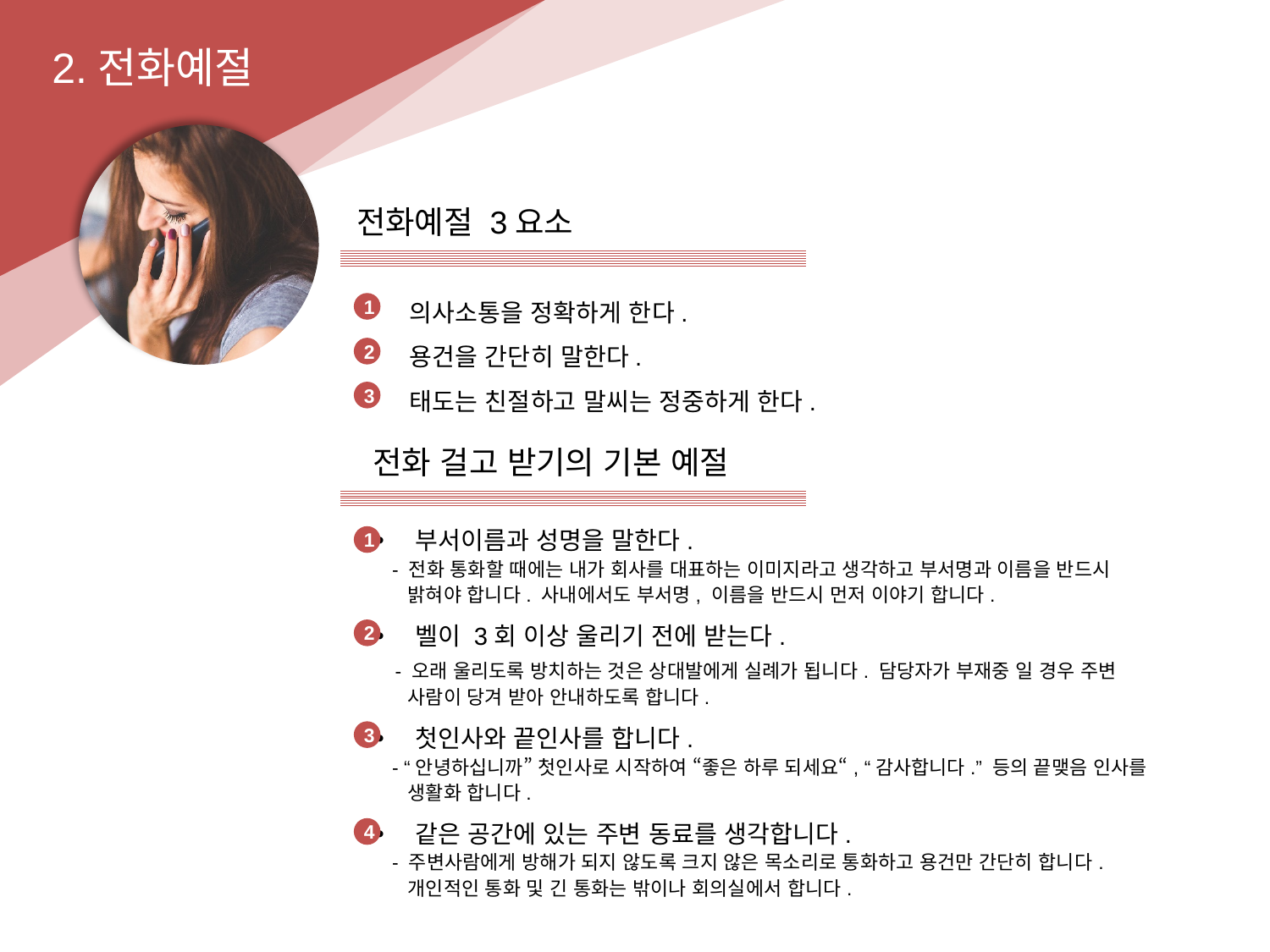

2.전화예절

전화예절 3요소

의사소통을 정확하게 한다.
용건을 간단히 말한다.
태도는 친절하고 말씨는 정중하게 한다.
1
2
3
전화 걸고 받기의 기본 예절

부서이름과 성명을 말한다.
   - 전화 통화할 때에는 내가 회사를 대표하는 이미지라고 생각하고 부서명과 이름을 반드시
     밝혀야 합니다. 사내에서도 부서명, 이름을 반드시 먼저 이야기 합니다.
벨이 3회 이상 울리기 전에 받는다.
   - 오래 울리도록 방치하는 것은 상대발에게 실례가 됩니다. 담당자가 부재중 일 경우 주변
     사람이 당겨 받아 안내하도록 합니다.
첫인사와 끝인사를 합니다.
   - “안녕하십니까” 첫인사로 시작하여 “좋은 하루 되세요“, “감사합니다.” 등의 끝맺음 인사를
     생활화 합니다.
같은 공간에 있는 주변 동료를 생각합니다.
   - 주변사람에게 방해가 되지 않도록 크지 않은 목소리로 통화하고 용건만 간단히 합니다.
     개인적인 통화 및 긴 통화는 밖이나 회의실에서 합니다.
1
2
3
4